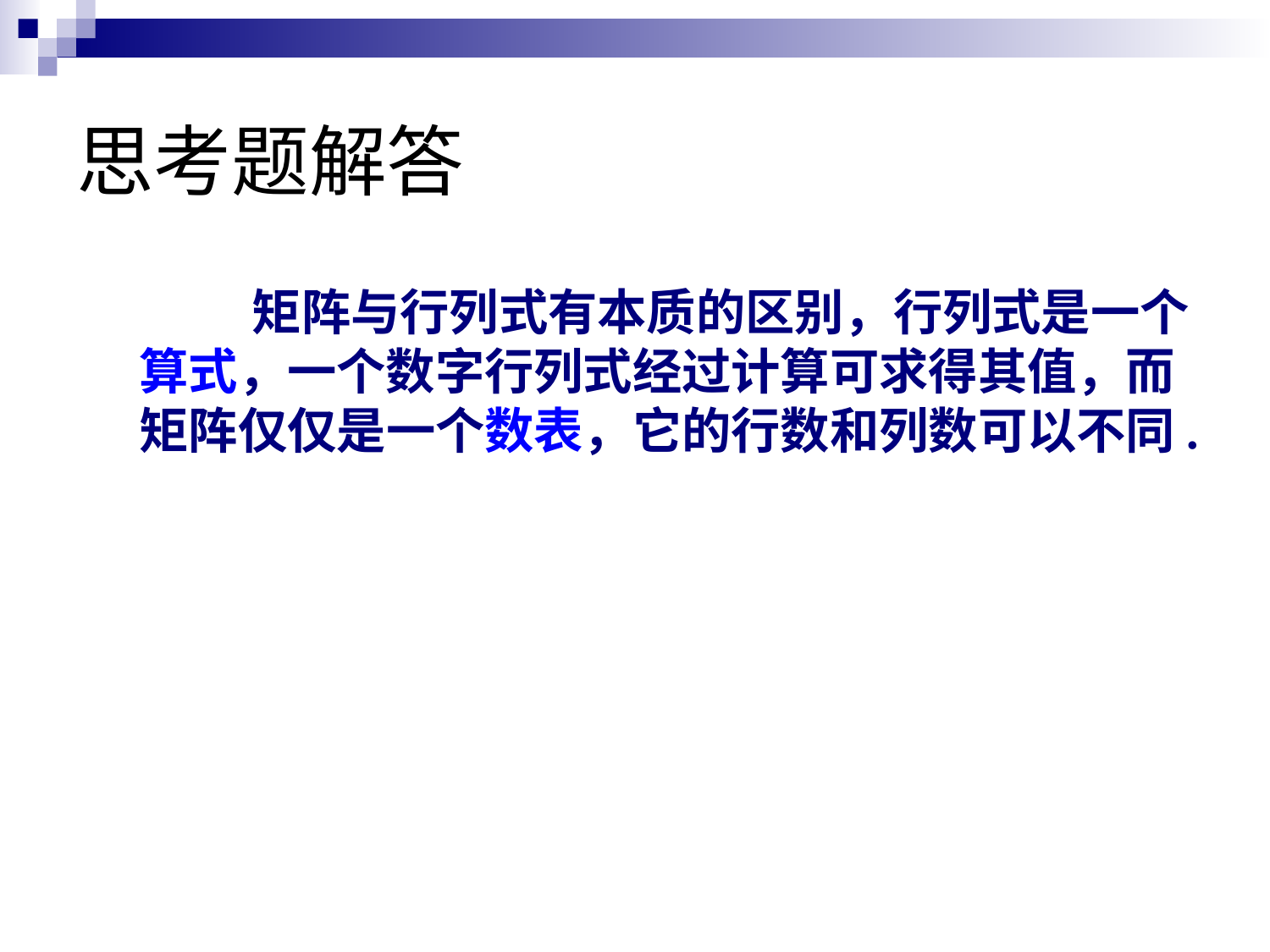

# 思考题解答
         矩阵与行列式有本质的区别，行列式是一个
算式，一个数字行列式经过计算可求得其值，而
矩阵仅仅是一个数表，它的行数和列数可以不同.